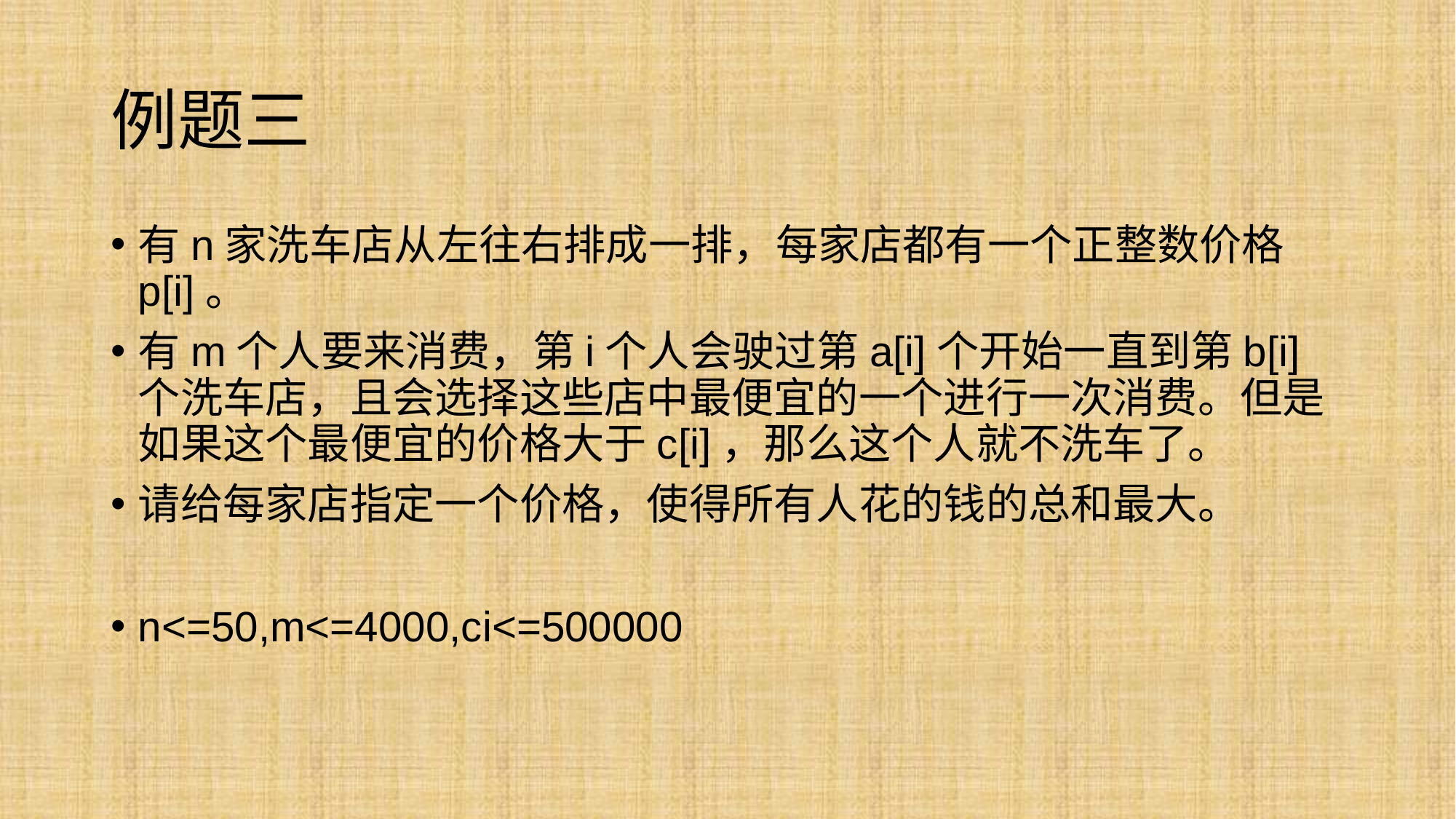

# 例题三
有n家洗车店从左往右排成一排，每家店都有一个正整数价格p[i]。
有m个人要来消费，第i个人会驶过第a[i]个开始一直到第b[i]个洗车店，且会选择这些店中最便宜的一个进行一次消费。但是如果这个最便宜的价格大于c[i]，那么这个人就不洗车了。
请给每家店指定一个价格，使得所有人花的钱的总和最大。

n<=50,m<=4000,ci<=500000